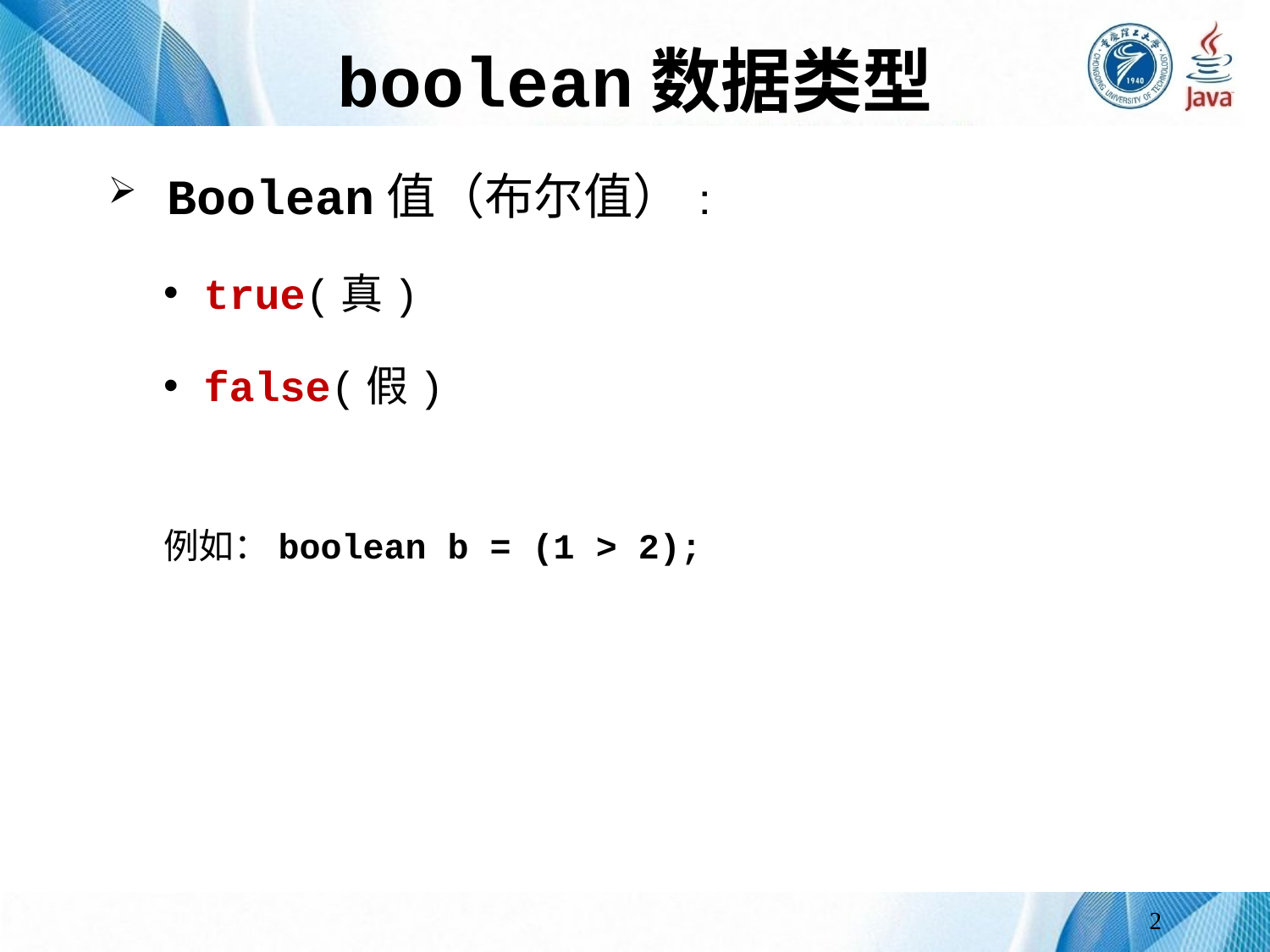

# boolean数据类型
 Boolean值（布尔值）:
 true(真)
 false(假)

例如：boolean b = (1 > 2);

2